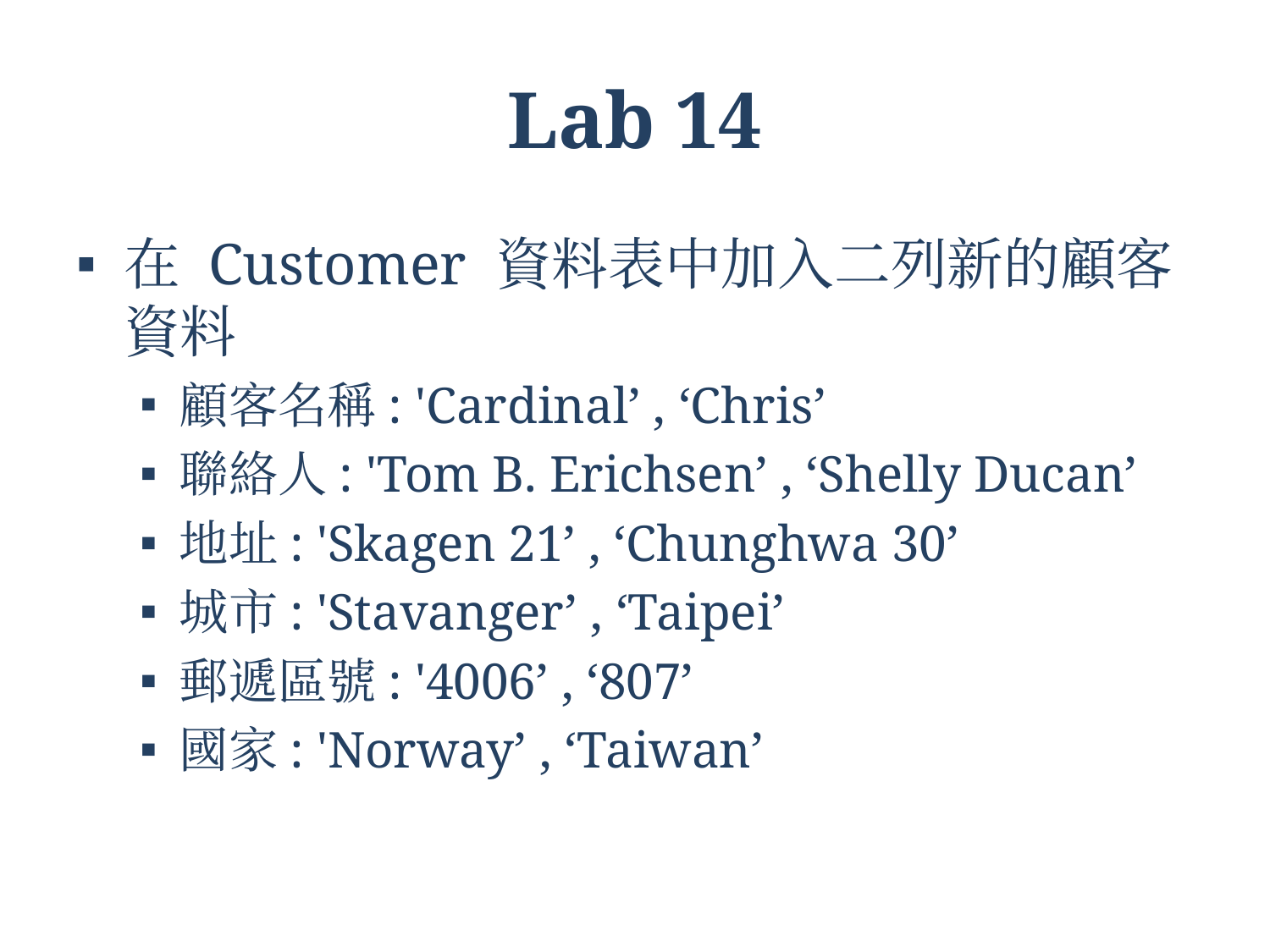

# Lab 14
在 Customer 資料表中加入二列新的顧客資料
顧客名稱: 'Cardinal’ , ‘Chris’
聯絡人: 'Tom B. Erichsen’ , ‘Shelly Ducan’
地址: 'Skagen 21’ , ‘Chunghwa 30’
城市: 'Stavanger’ , ‘Taipei’
郵遞區號: '4006’ , ‘807’
國家: 'Norway’ , ‘Taiwan’